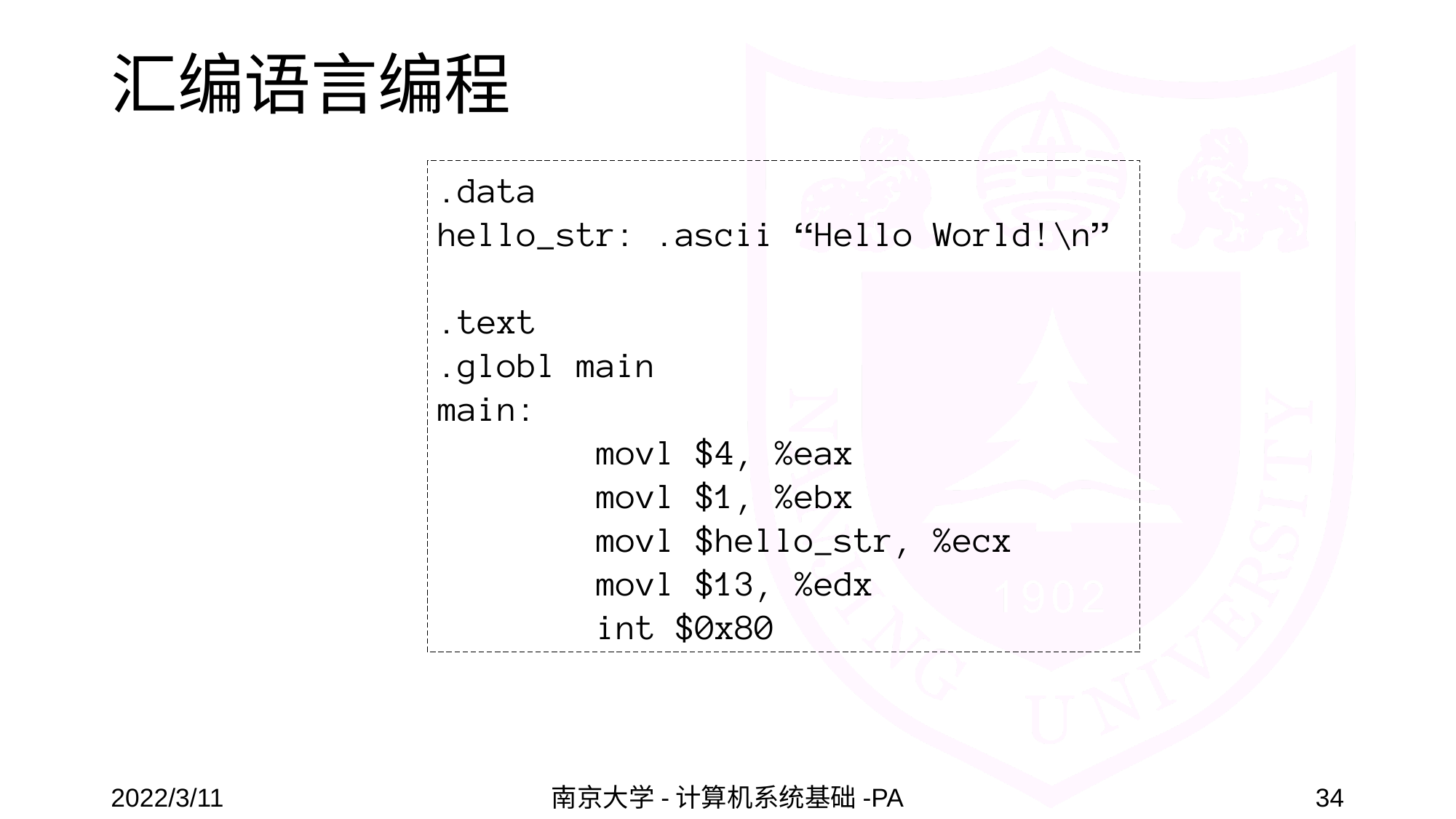

# 汇编语言编程
.data
hello_str: .ascii “Hello World!\n”

.text
.globl main
main:
        movl $4, %eax
        movl $1, %ebx
        movl $hello_str, %ecx
        movl $13, %edx
        int $0x80
2022/3/11
南京大学-计算机系统基础-PA
34